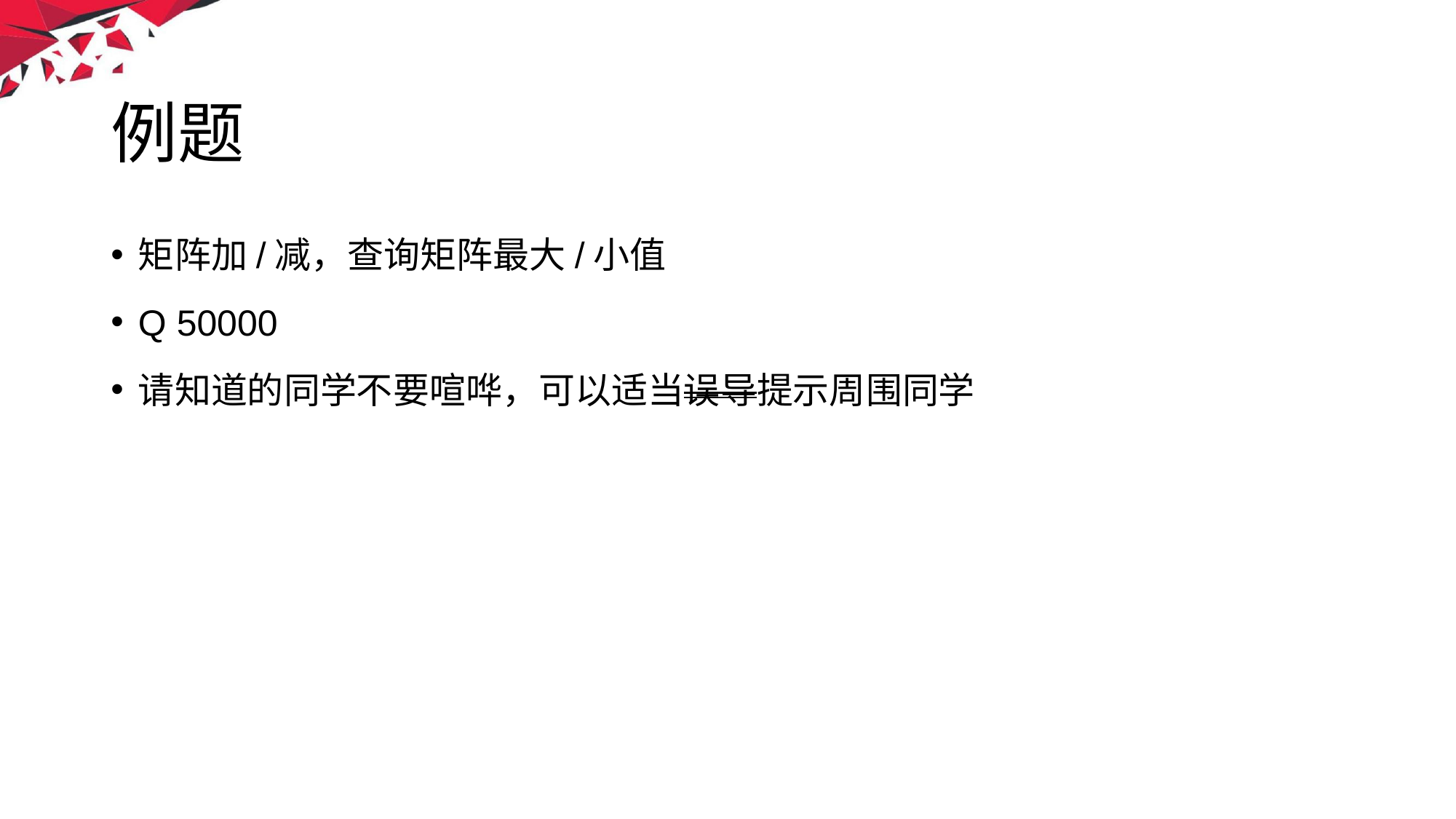

# 例题
矩阵加/减，查询矩阵最大/小值
Q 50000
请知道的同学不要喧哗，可以适当误导提示周围同学